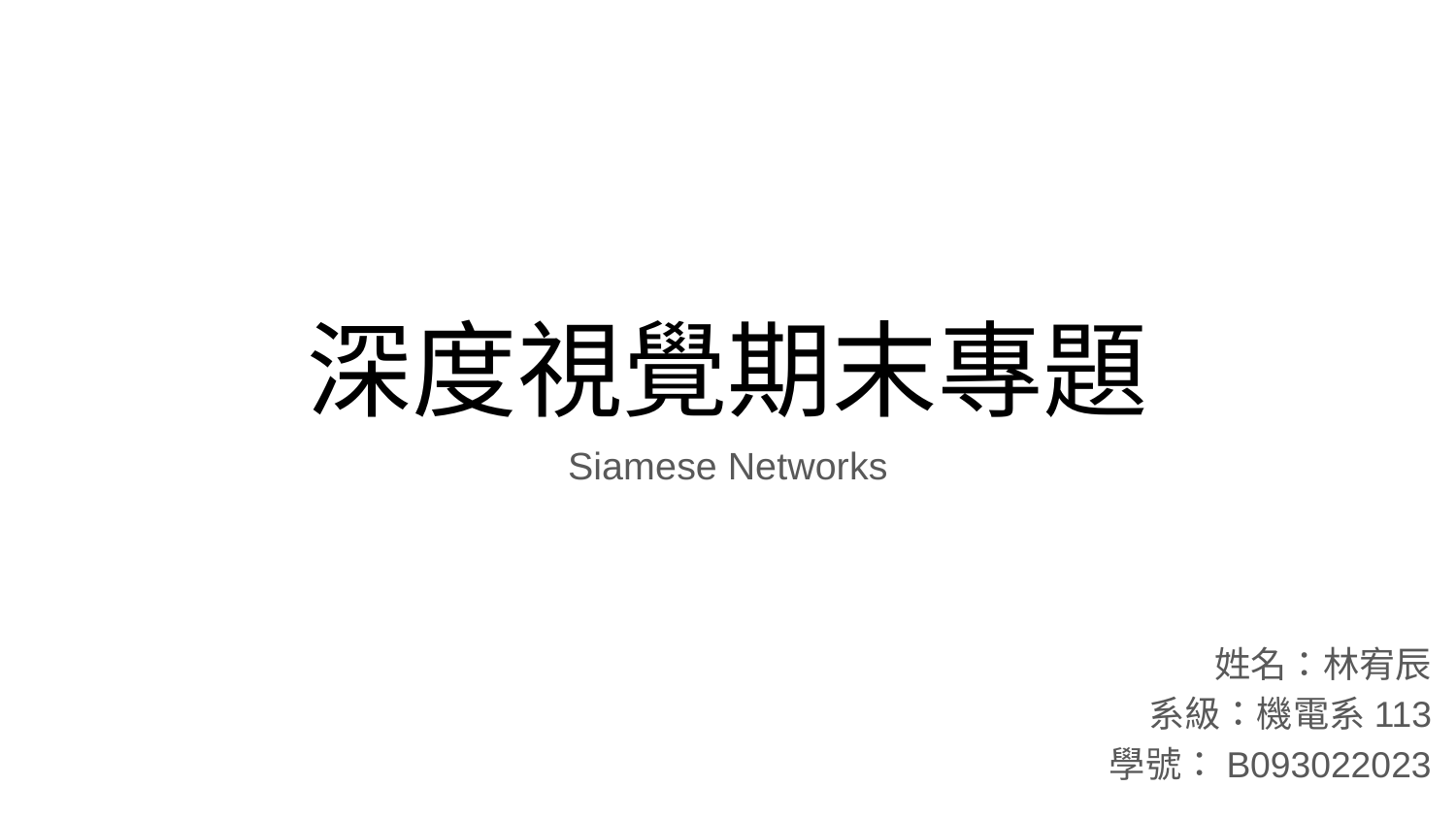

# 深度視覺期末專題
Siamese Networks
姓名：林宥辰
系級：機電系113
學號：B093022023